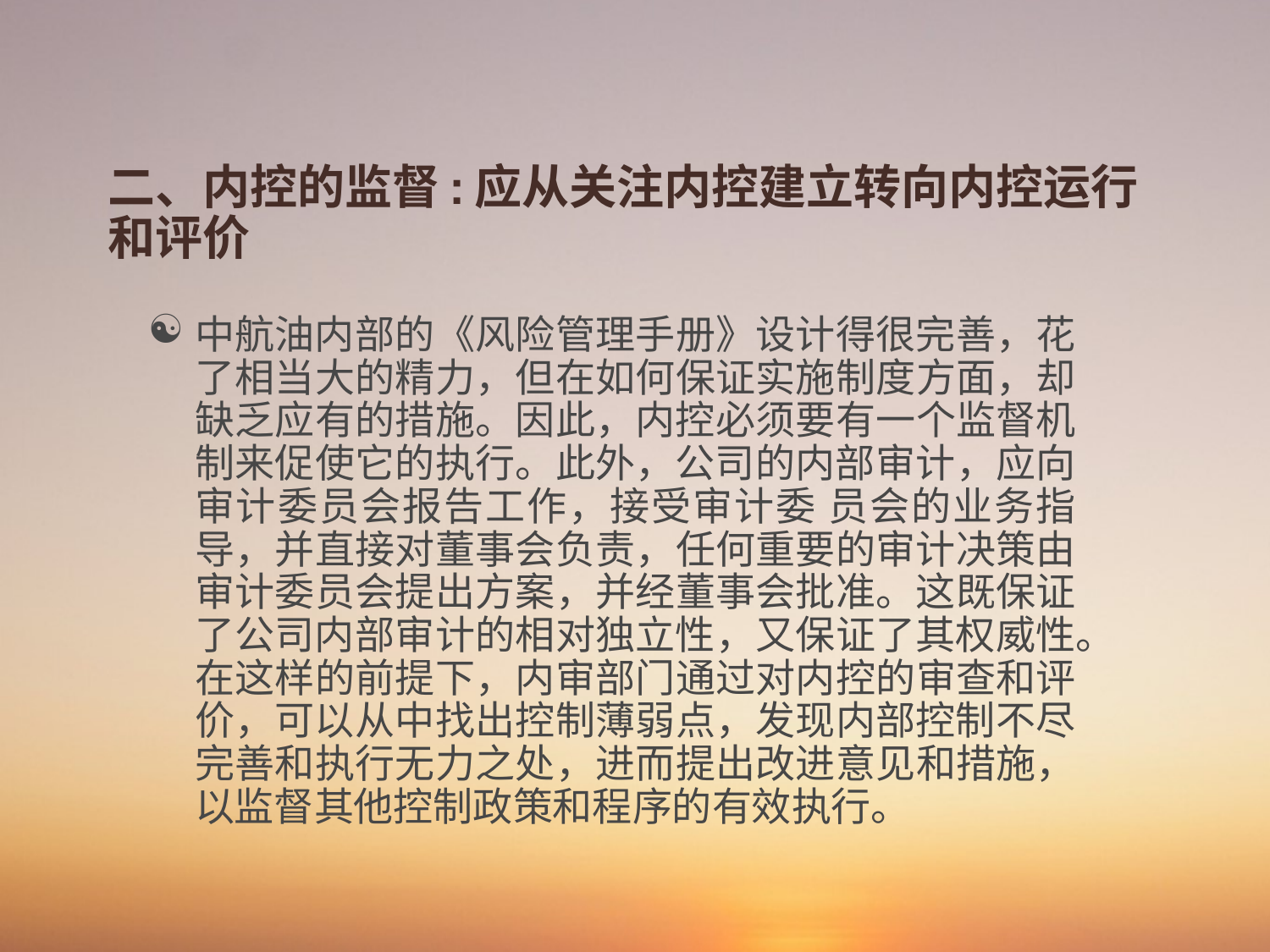

# 二、内控的监督:应从关注内控建立转向内控运行和评价
中航油内部的《风险管理手册》设计得很完善，花了相当大的精力，但在如何保证实施制度方面，却缺乏应有的措施。因此，内控必须要有一个监督机制来促使它的执行。此外，公司的内部审计，应向审计委员会报告工作，接受审计委 员会的业务指导，并直接对董事会负责，任何重要的审计决策由审计委员会提出方案，并经董事会批准。这既保证了公司内部审计的相对独立性，又保证了其权威性。在这样的前提下，内审部门通过对内控的审查和评价，可以从中找出控制薄弱点，发现内部控制不尽完善和执行无力之处，进而提出改进意见和措施，以监督其他控制政策和程序的有效执行。